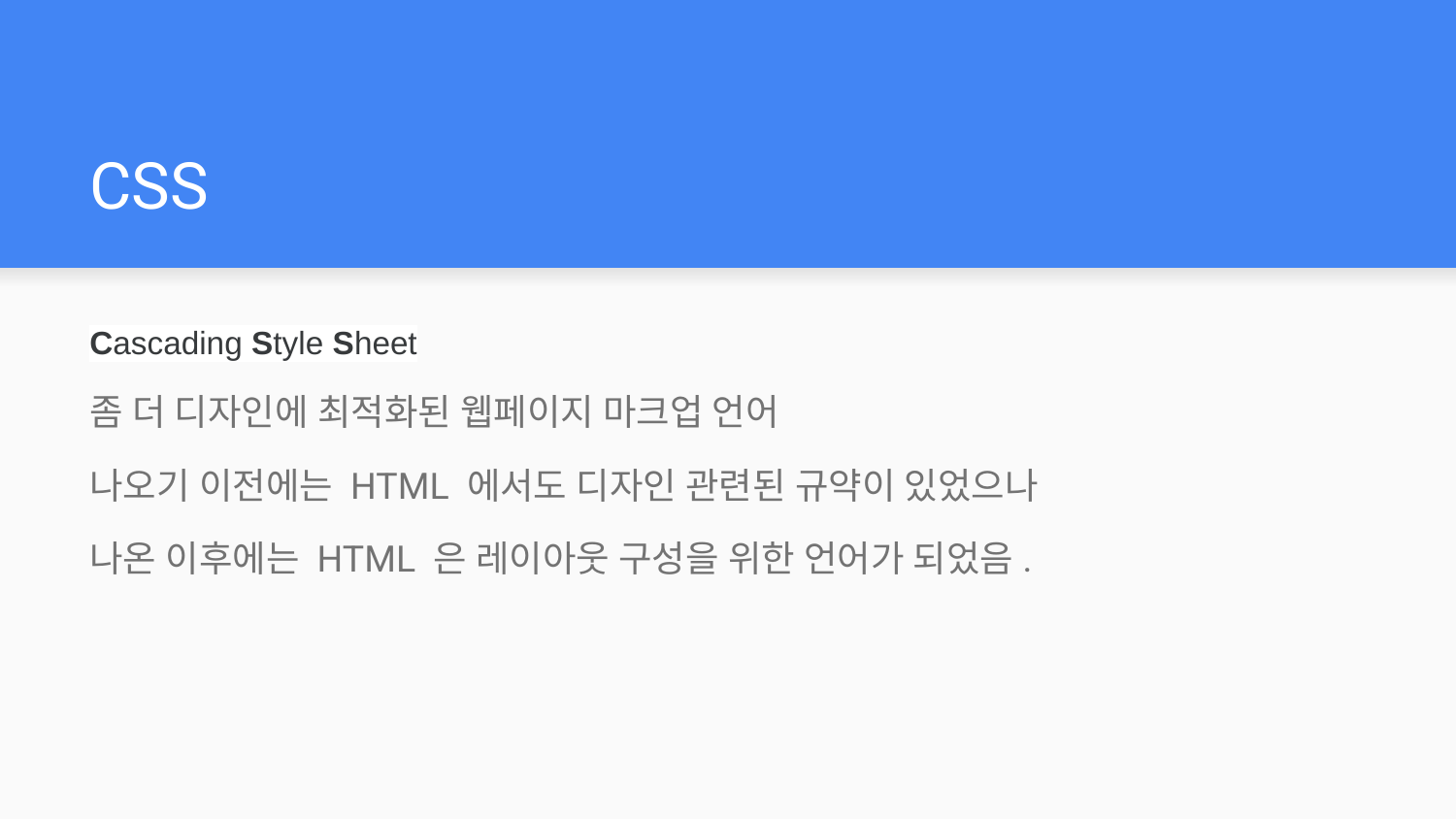

# CSS
Cascading Style Sheet
좀 더 디자인에 최적화된 웹페이지 마크업 언어
나오기 이전에는 HTML 에서도 디자인 관련된 규약이 있었으나
나온 이후에는 HTML 은 레이아웃 구성을 위한 언어가 되었음.